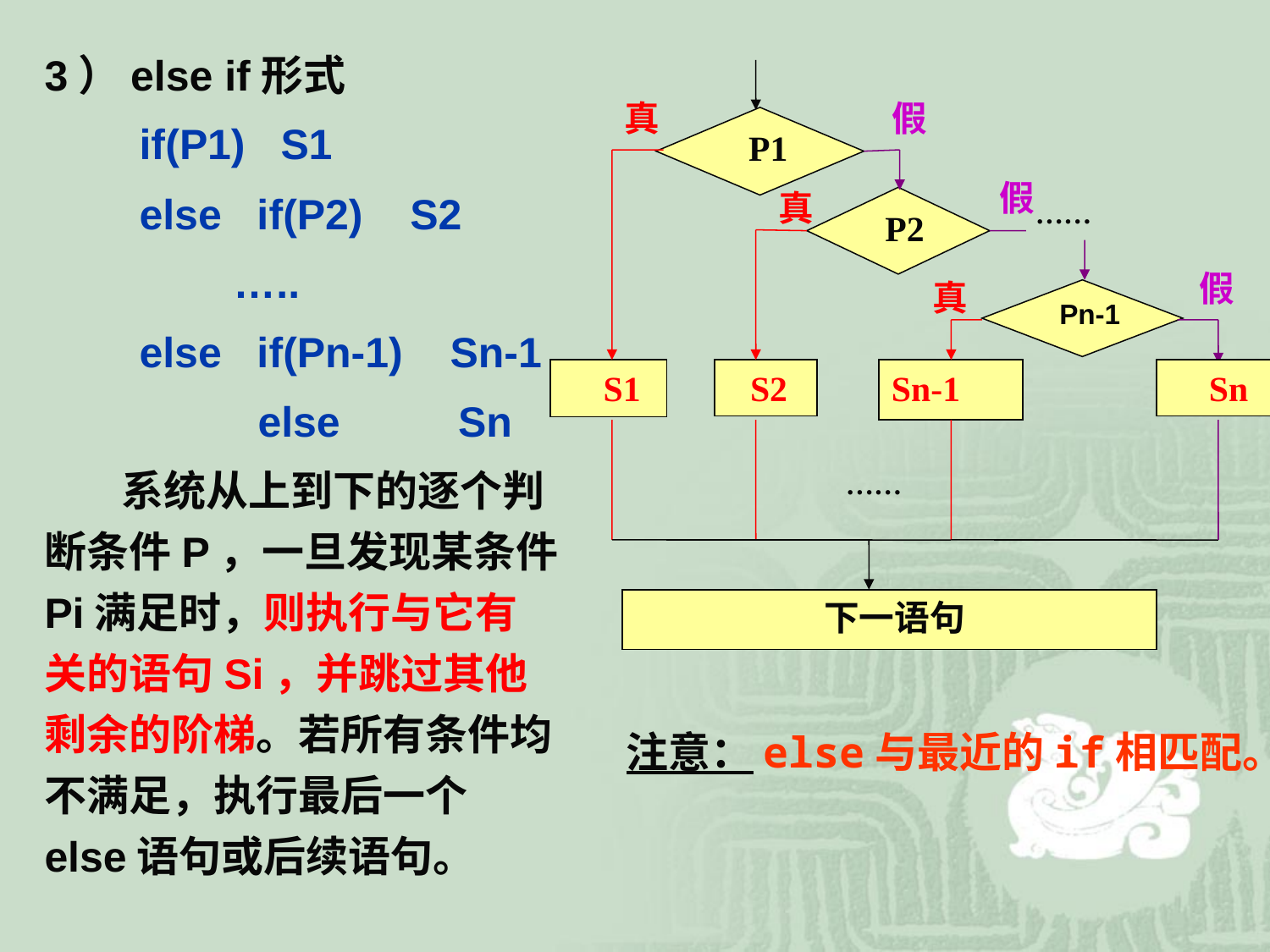

真
假

P1

假
真

……
P2

假
真

Pn-1

S1
S2

Sn-1

Sn

……

下一语句
3）else if形式
        if(P1)   S1
        else   if(P2)    S2
                …..
        else   if(Pn-1)    Sn-1
                  else          Sn
       系统从上到下的逐个判断条件P，一旦发现某条件Pi满足时，则执行与它有关的语句Si，并跳过其他剩余的阶梯。若所有条件均不满足，执行最后一个else语句或后续语句。

注意：else与最近的if相匹配。